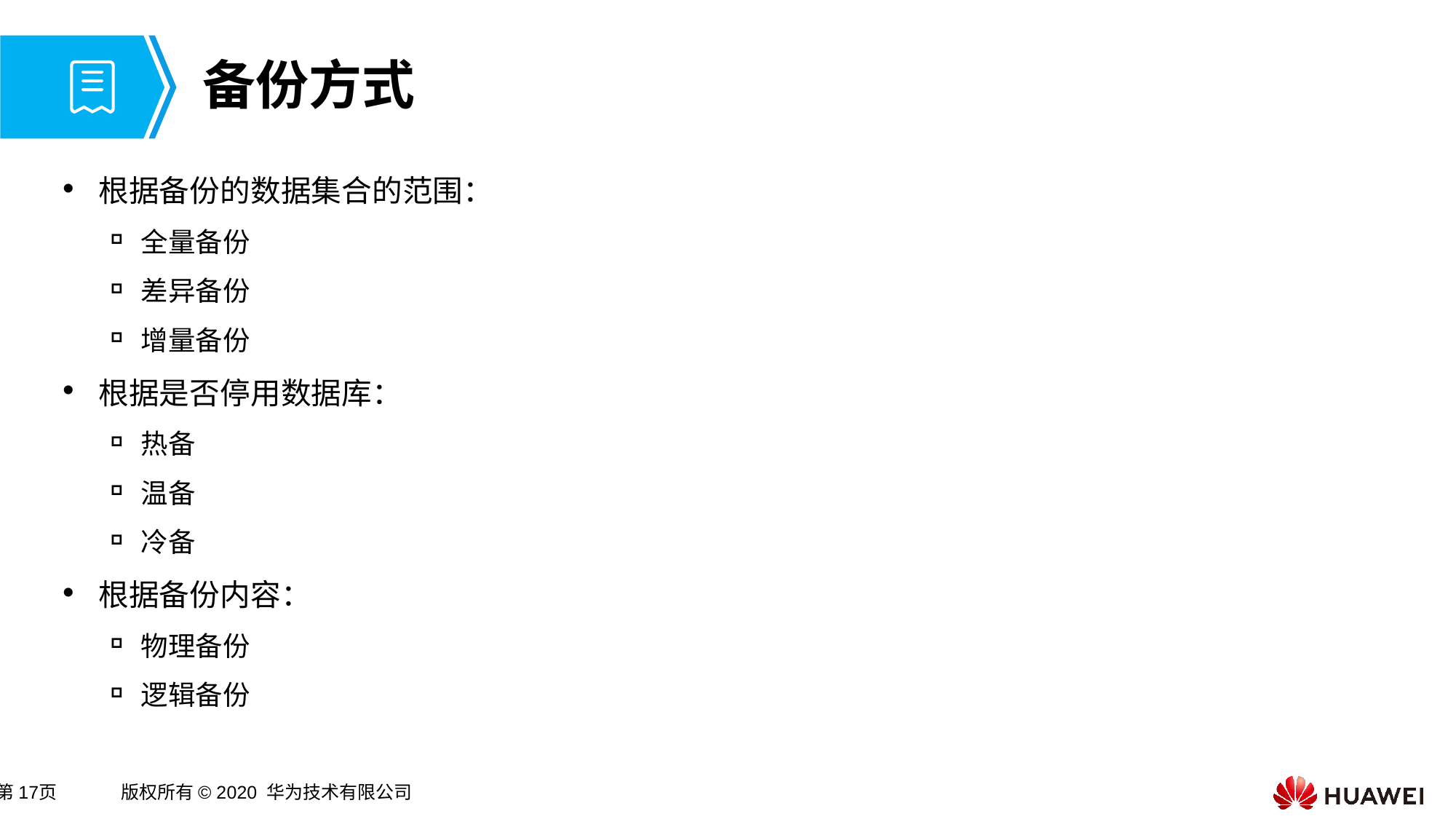

# 备份方式
根据备份的数据集合的范围：
全量备份
差异备份
增量备份
根据是否停用数据库：
热备
温备
冷备
根据备份内容：
物理备份
逻辑备份